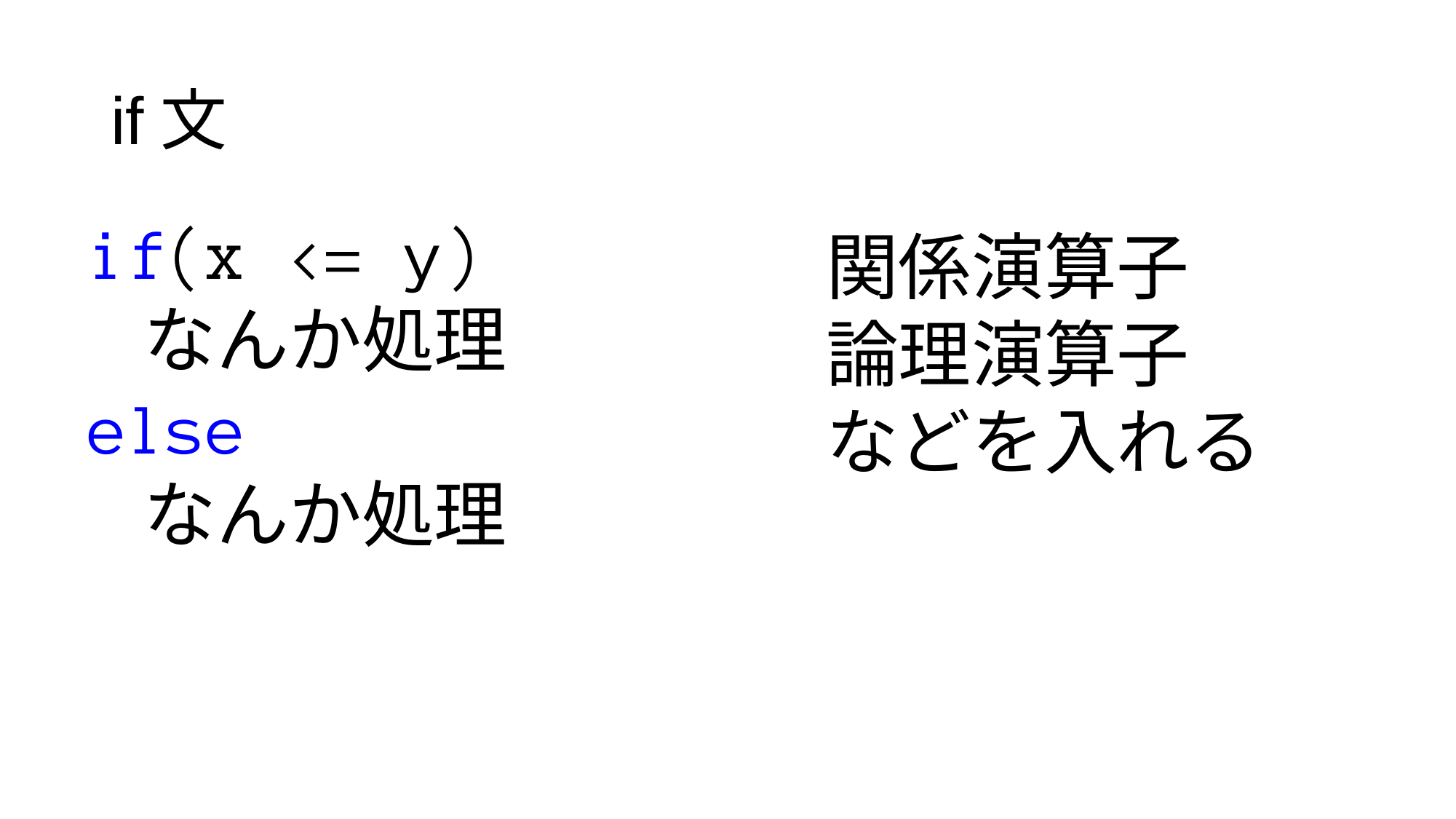

# if文
if(x <= y)
なんか処理
else
なんか処理
関係演算子
論理演算子
などを入れる